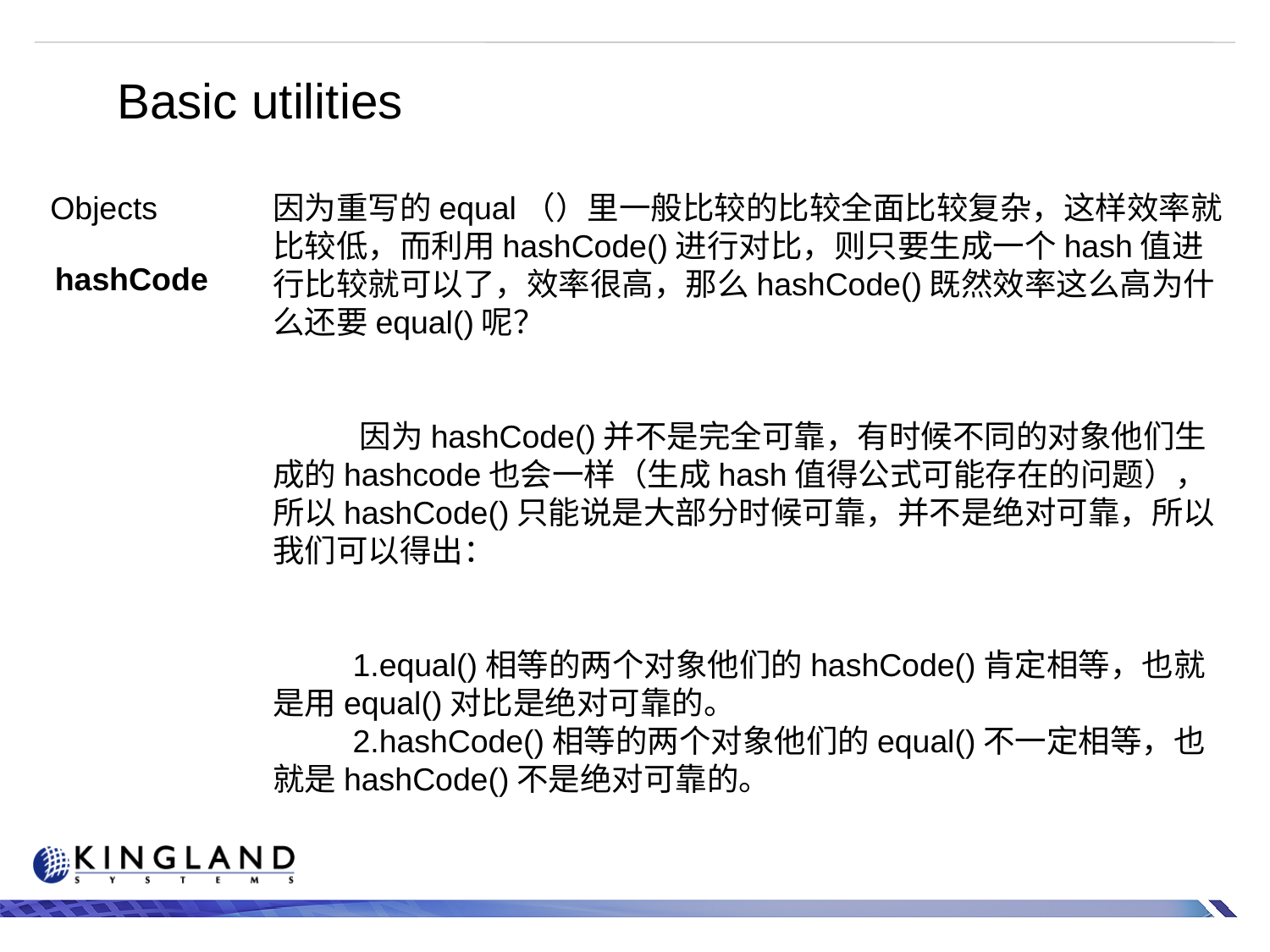

Basic utilities
Objects
因为重写的equal（）里一般比较的比较全面比较复杂，这样效率就比较低，而利用hashCode()进行对比，则只要生成一个hash值进行比较就可以了，效率很高，那么hashCode()既然效率这么高为什么还要equal()呢？

           因为hashCode()并不是完全可靠，有时候不同的对象他们生成的hashcode也会一样（生成hash值得公式可能存在的问题），所以hashCode()只能说是大部分时候可靠，并不是绝对可靠，所以我们可以得出：

         1.equal()相等的两个对象他们的hashCode()肯定相等，也就是用equal()对比是绝对可靠的。
         2.hashCode()相等的两个对象他们的equal()不一定相等，也就是hashCode()不是绝对可靠的。
hashCode